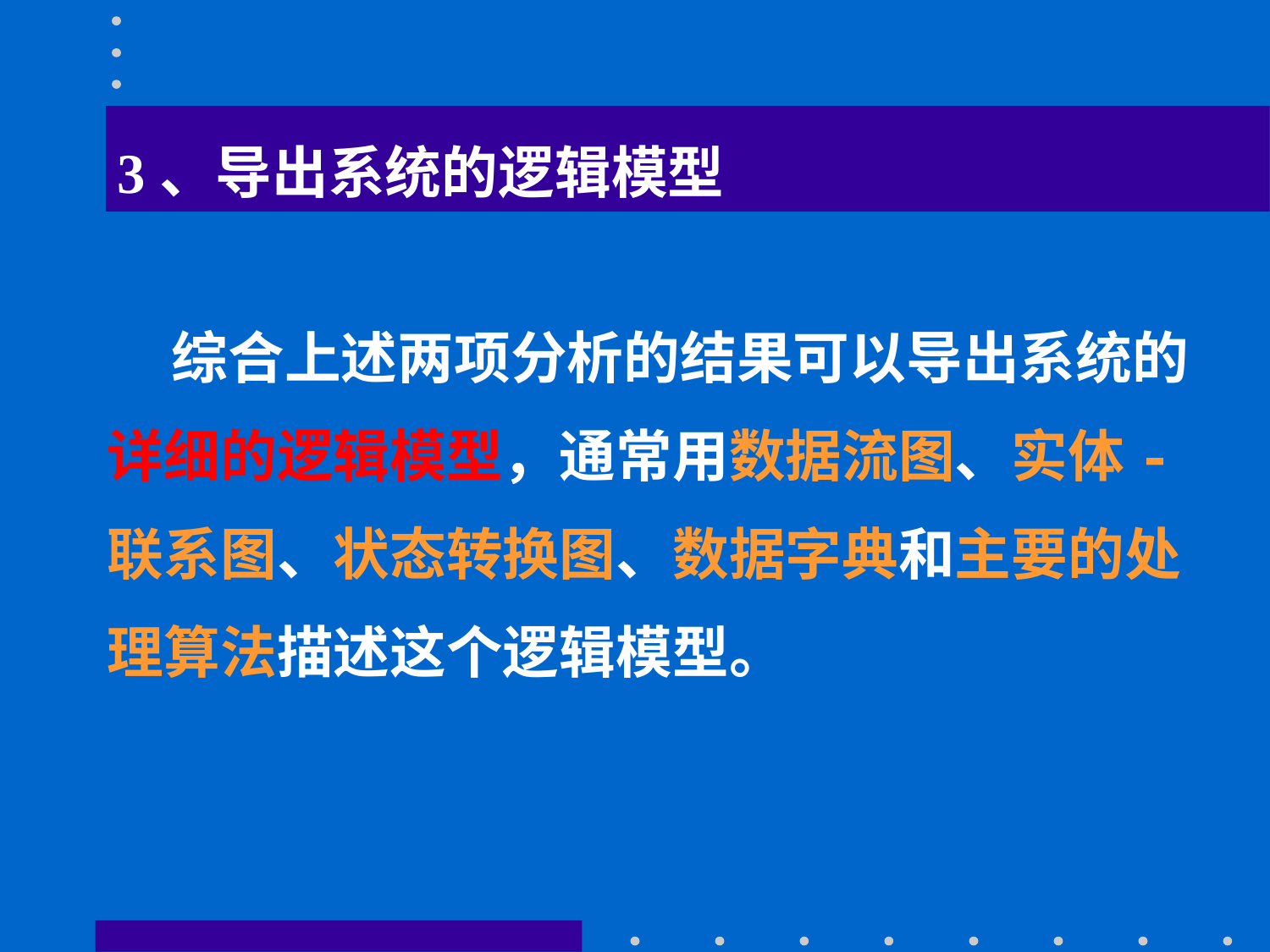

3、导出系统的逻辑模型
    综合上述两项分析的结果可以导出系统的详细的逻辑模型，通常用数据流图、实体-联系图、状态转换图、数据字典和主要的处理算法描述这个逻辑模型。